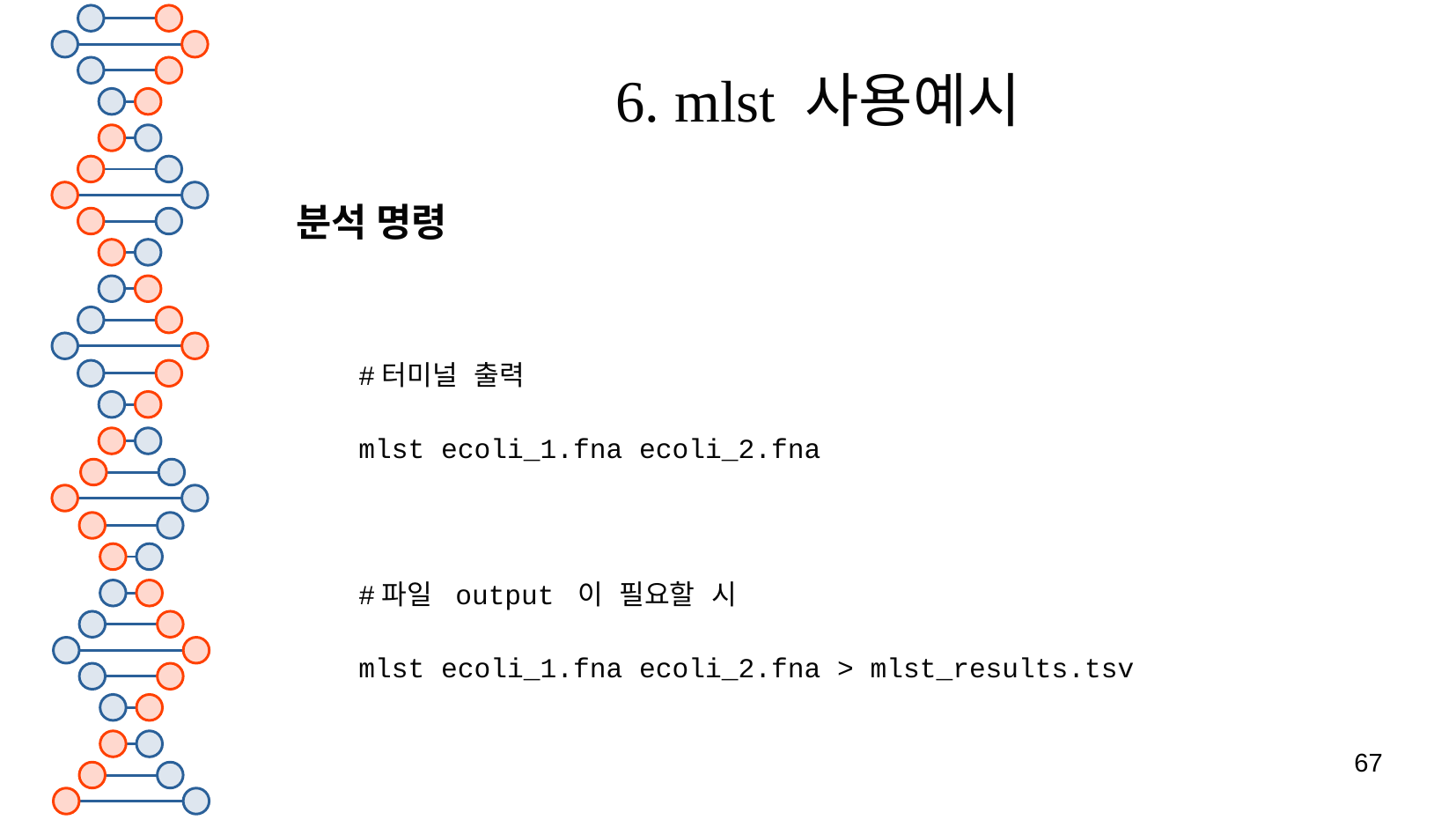

# 6. mlst 사용예시
분석 명령

#터미널 출력
mlst ecoli_1.fna ecoli_2.fna

#파일 output 이 필요할 시
mlst ecoli_1.fna ecoli_2.fna > mlst_results.tsv

67